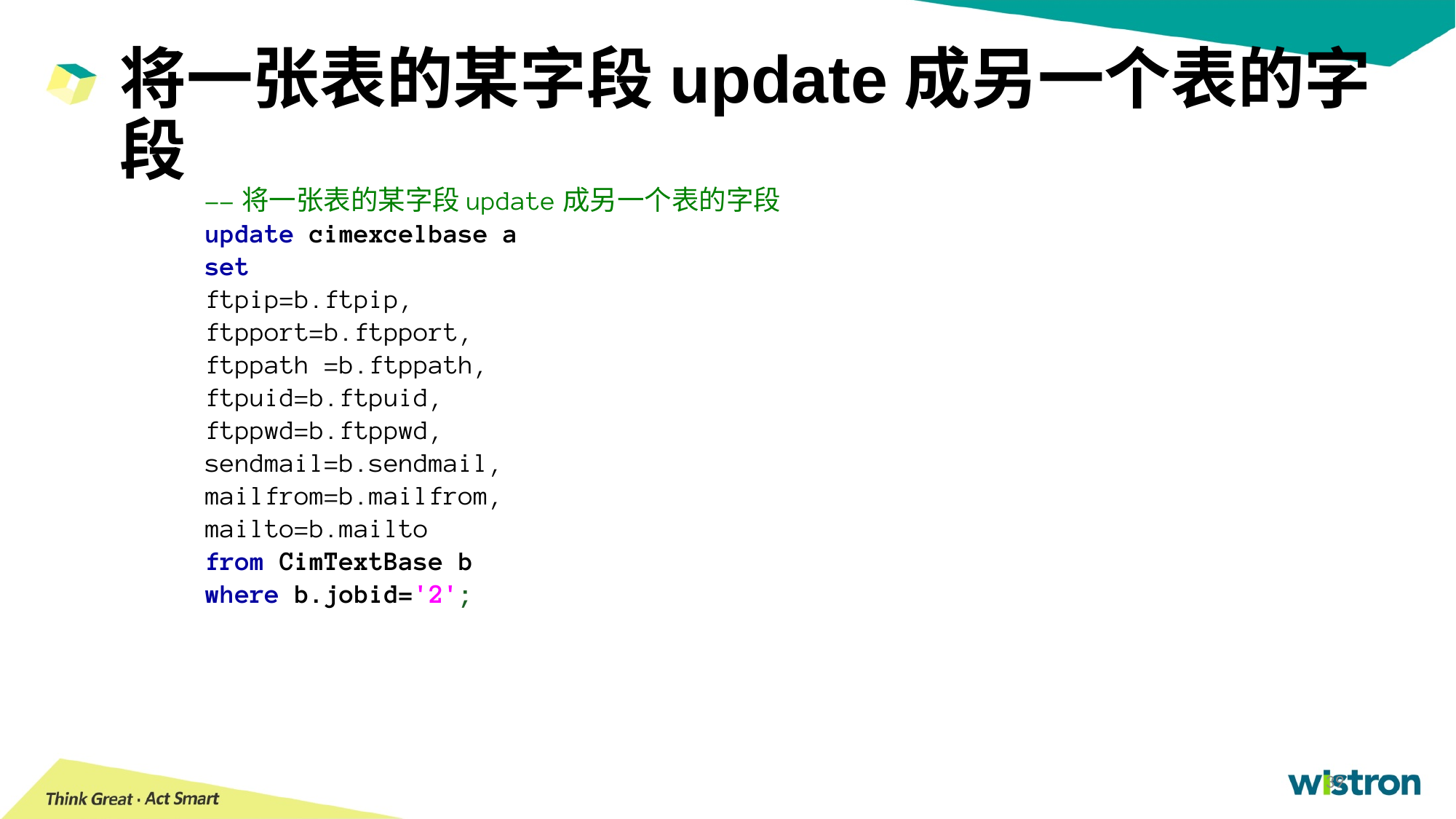

将一张表的某字段update成另一个表的字段
--将一张表的某字段update成另一个表的字段
update cimexcelbase a
set
ftpip=b.ftpip,
ftpport=b.ftpport,
ftppath =b.ftppath,
ftpuid=b.ftpuid,
ftppwd=b.ftppwd,
sendmail=b.sendmail,
mailfrom=b.mailfrom,
mailto=b.mailto
from CimTextBase b
where b.jobid='2';
39